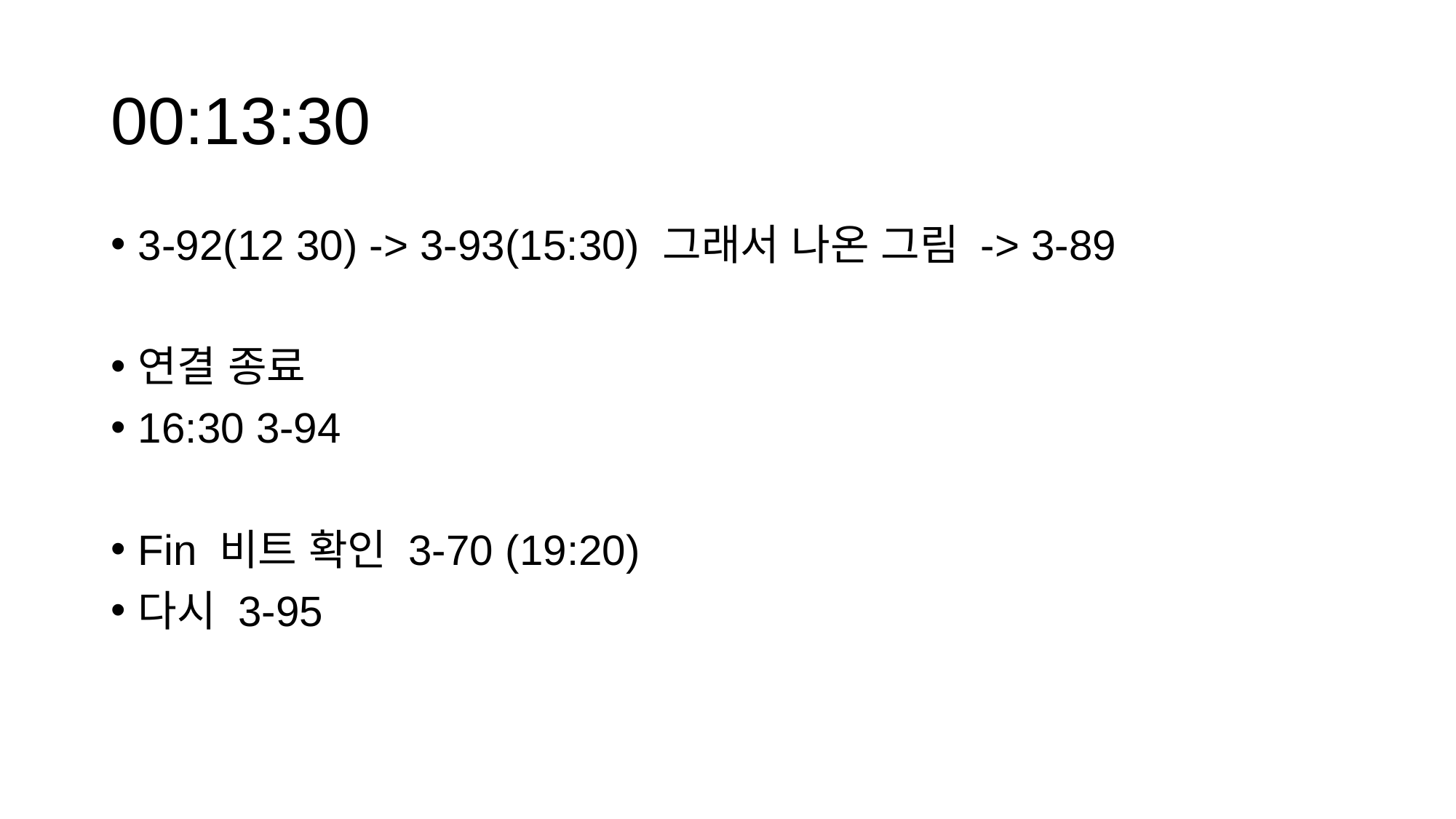

# 00:13:30
3-92(12 30) -> 3-93(15:30) 그래서 나온 그림 -> 3-89

연결 종료
16:30 3-94

Fin 비트 확인 3-70 (19:20)
다시 3-95